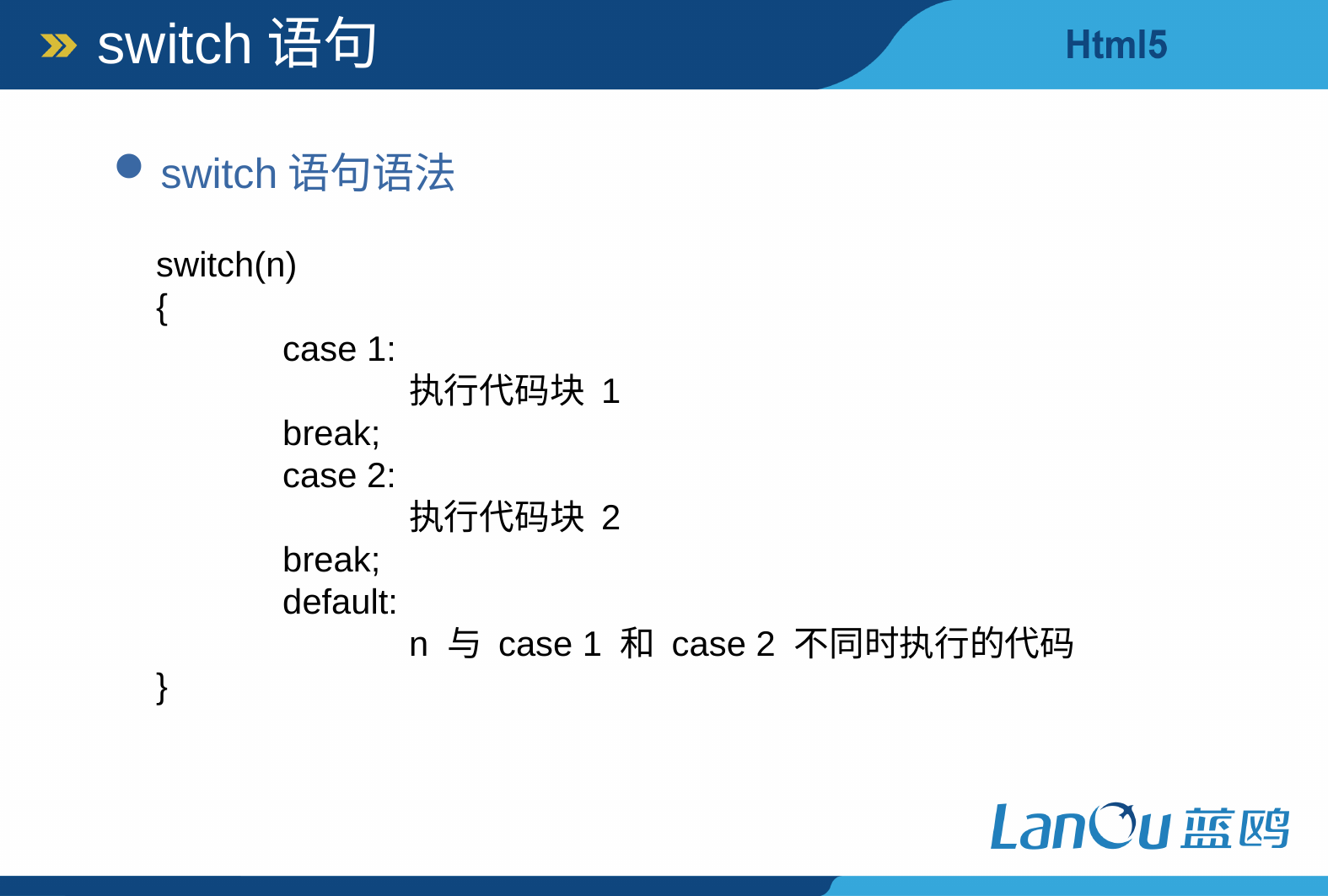

switch语句
switch语句语法
switch(n)
{
	case 1:
  		执行代码块 1
  	break;
	case 2:
  		执行代码块 2
  	break;
	default:
  		n 与 case 1 和 case 2 不同时执行的代码
}